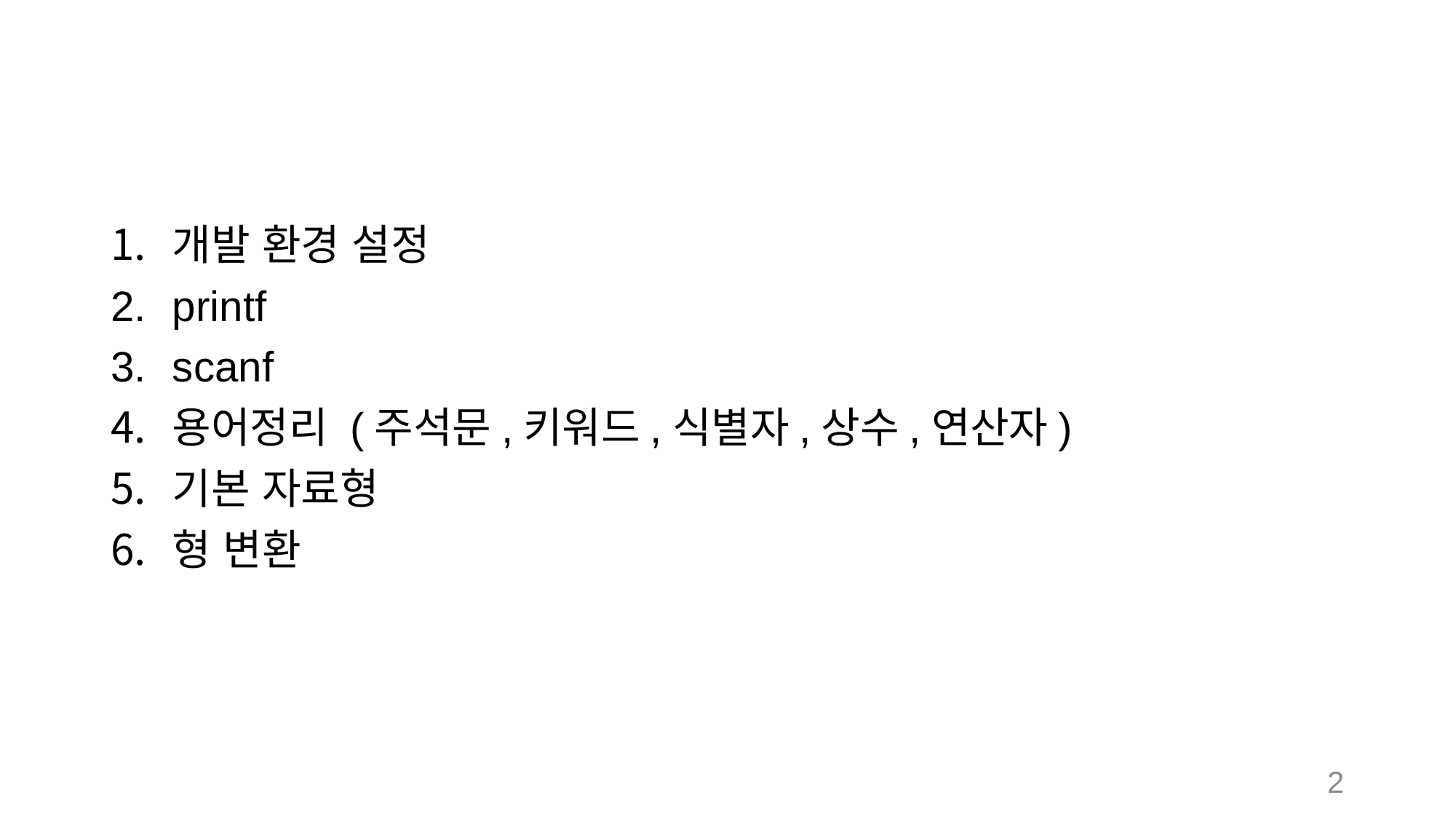

#
개발 환경 설정
printf
scanf
용어정리 (주석문,키워드,식별자,상수,연산자)
기본 자료형
형 변환
2